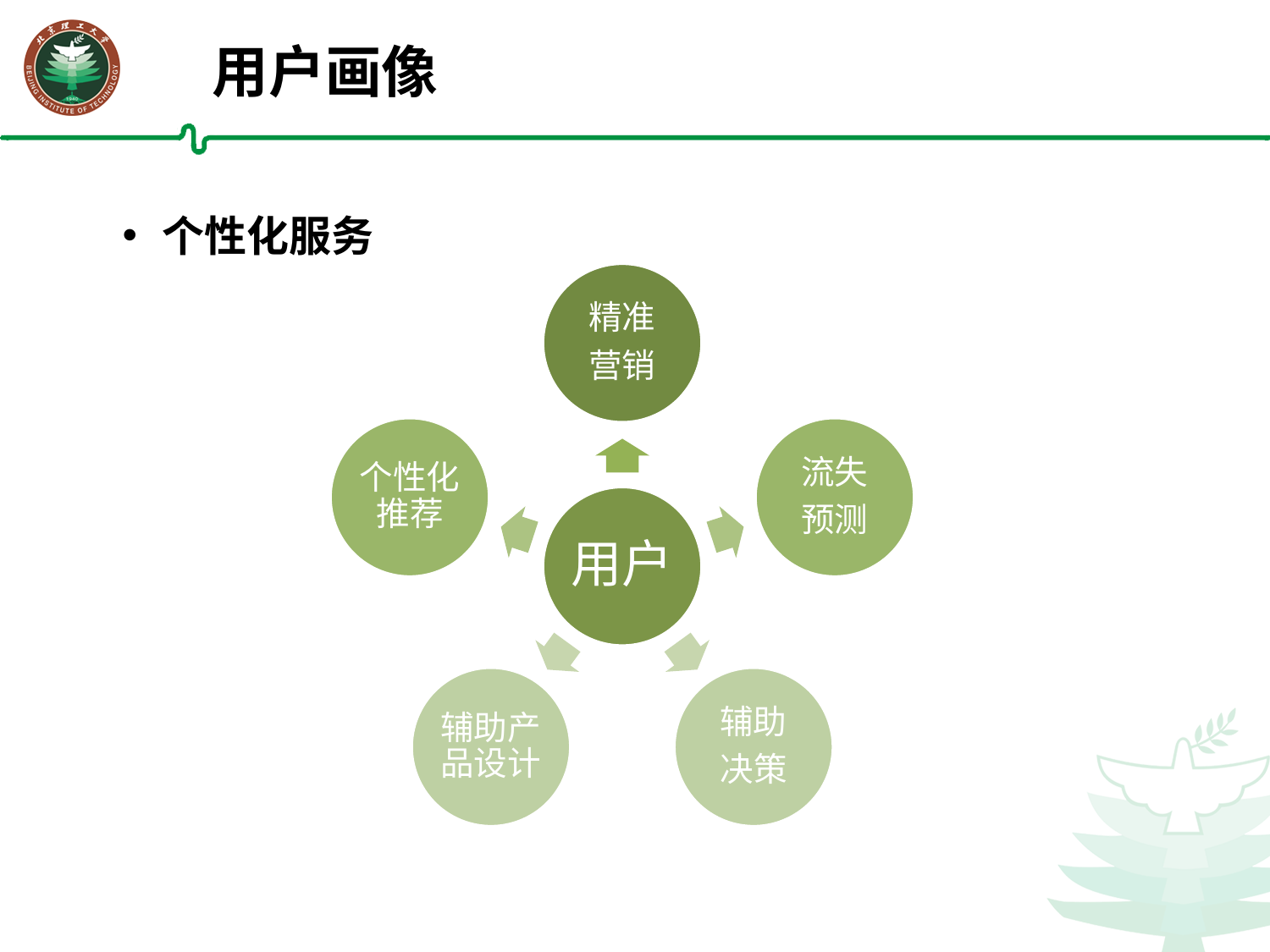

用户画像
个性化服务
用户

精准
营销

流失
预测

辅助
决策

辅助产品设计

个性化推荐